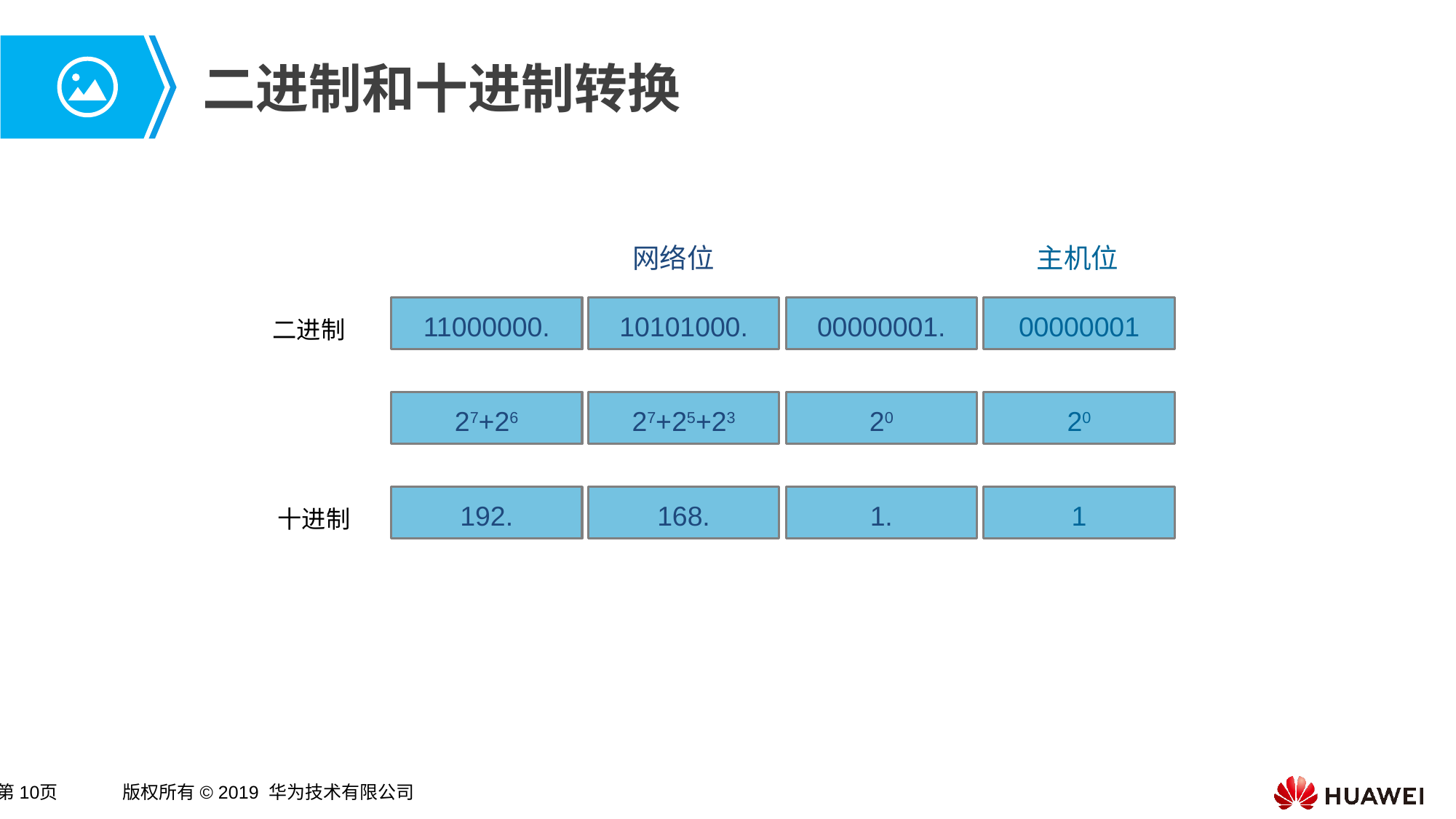

# 二进制和十进制转换
网络位
主机位
11000000.
10101000.
00000001.
00000001
二进制
27+26
27+25+23
20
20
192.
168.
1.
1
十进制